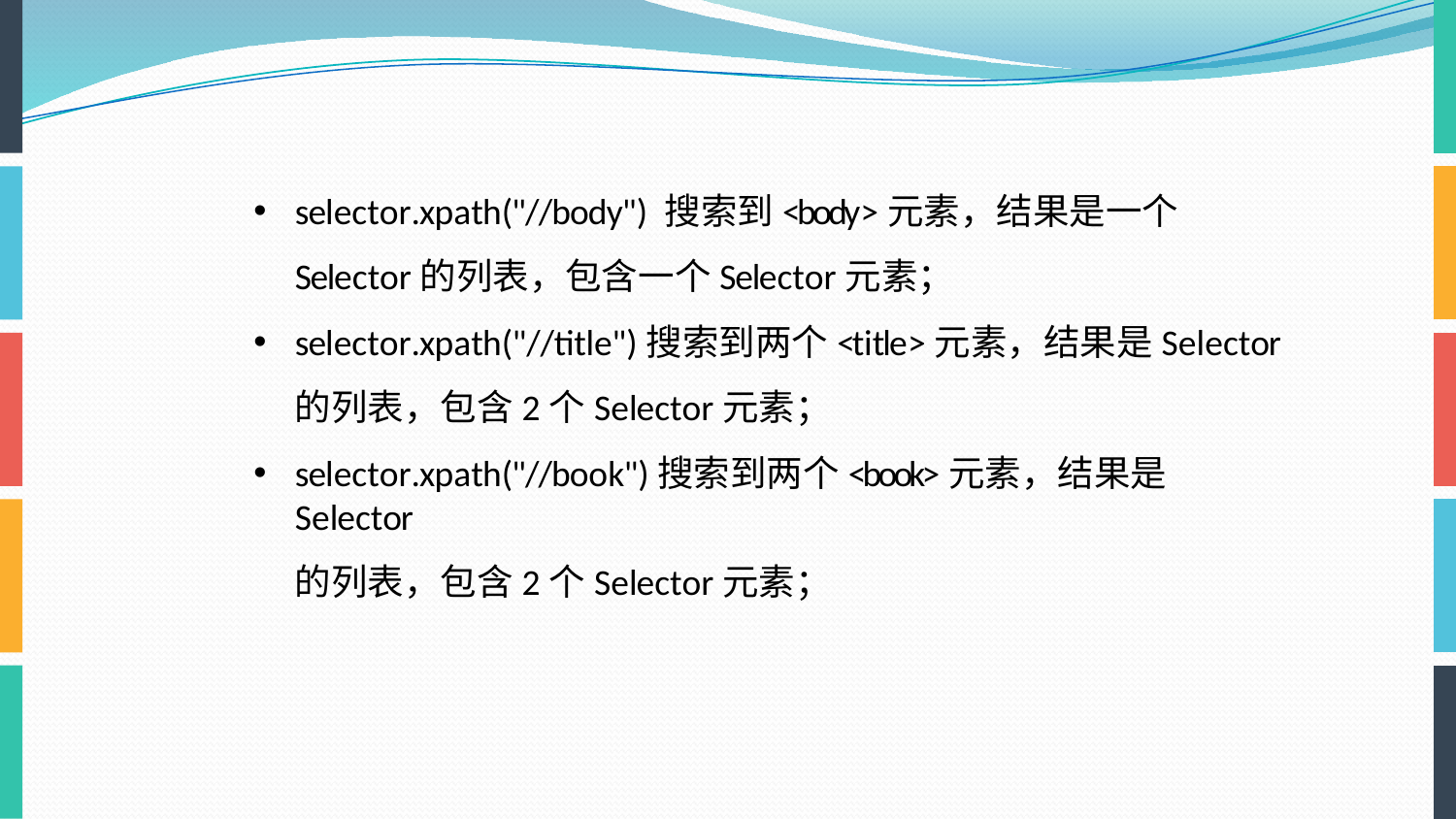

selector.xpath("//body") 搜索到<body>元素，结果是一个
Selector的列表，包含一个Selector元素；
selector.xpath("//title")搜索到两个<title>元素，结果是Selector
的列表，包含2个Selector元素；
selector.xpath("//book")搜索到两个<book>元素，结果是Selector
的列表，包含2个Selector元素；